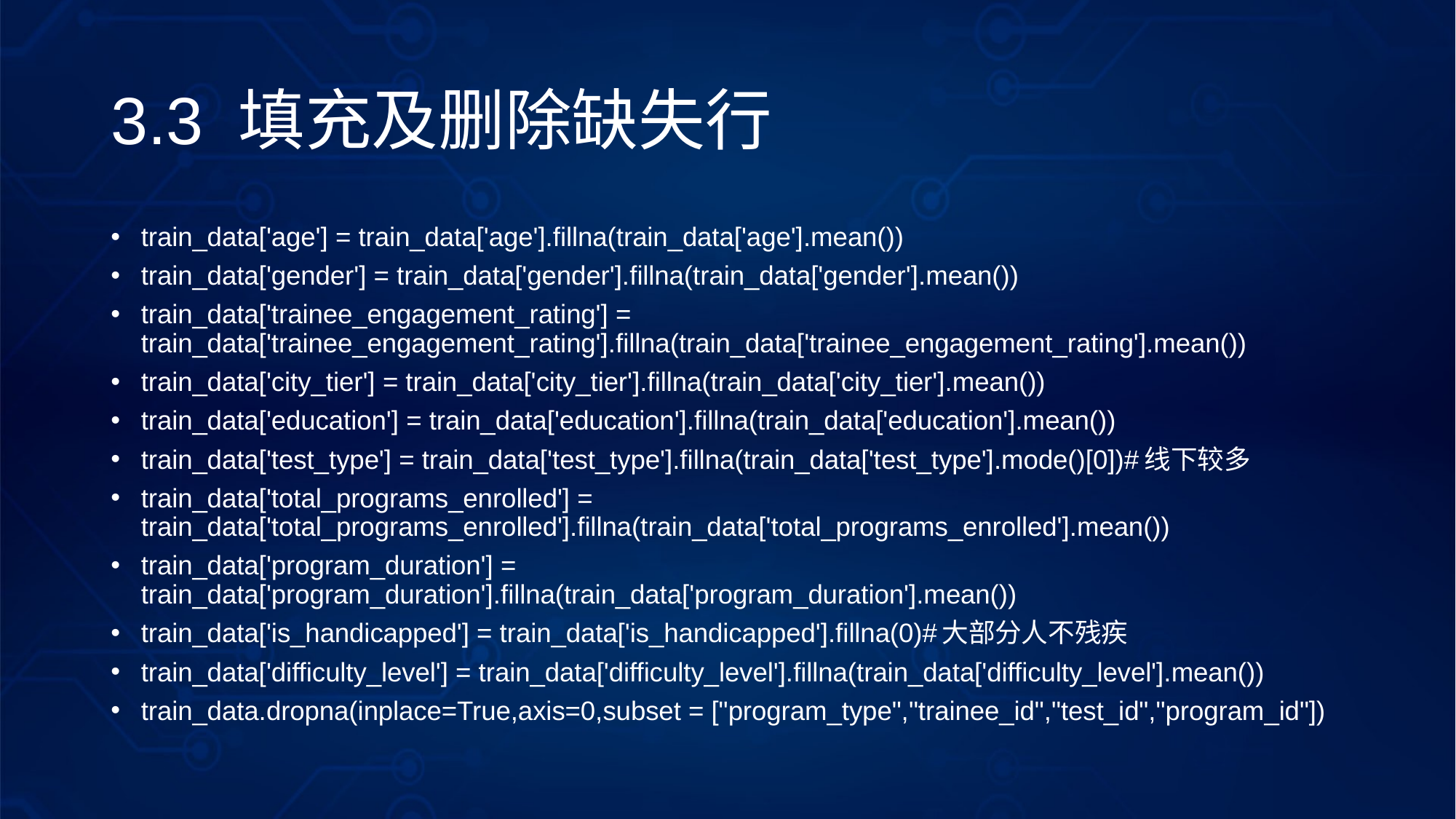

# 3.3 填充及删除缺失行
train_data['age'] = train_data['age'].fillna(train_data['age'].mean())
train_data['gender'] = train_data['gender'].fillna(train_data['gender'].mean())
train_data['trainee_engagement_rating'] = train_data['trainee_engagement_rating'].fillna(train_data['trainee_engagement_rating'].mean())
train_data['city_tier'] = train_data['city_tier'].fillna(train_data['city_tier'].mean())
train_data['education'] = train_data['education'].fillna(train_data['education'].mean())
train_data['test_type'] = train_data['test_type'].fillna(train_data['test_type'].mode()[0])#线下较多
train_data['total_programs_enrolled'] = train_data['total_programs_enrolled'].fillna(train_data['total_programs_enrolled'].mean())
train_data['program_duration'] = train_data['program_duration'].fillna(train_data['program_duration'].mean())
train_data['is_handicapped'] = train_data['is_handicapped'].fillna(0)#大部分人不残疾
train_data['difficulty_level'] = train_data['difficulty_level'].fillna(train_data['difficulty_level'].mean())
train_data.dropna(inplace=True,axis=0,subset = ["program_type","trainee_id","test_id","program_id"])